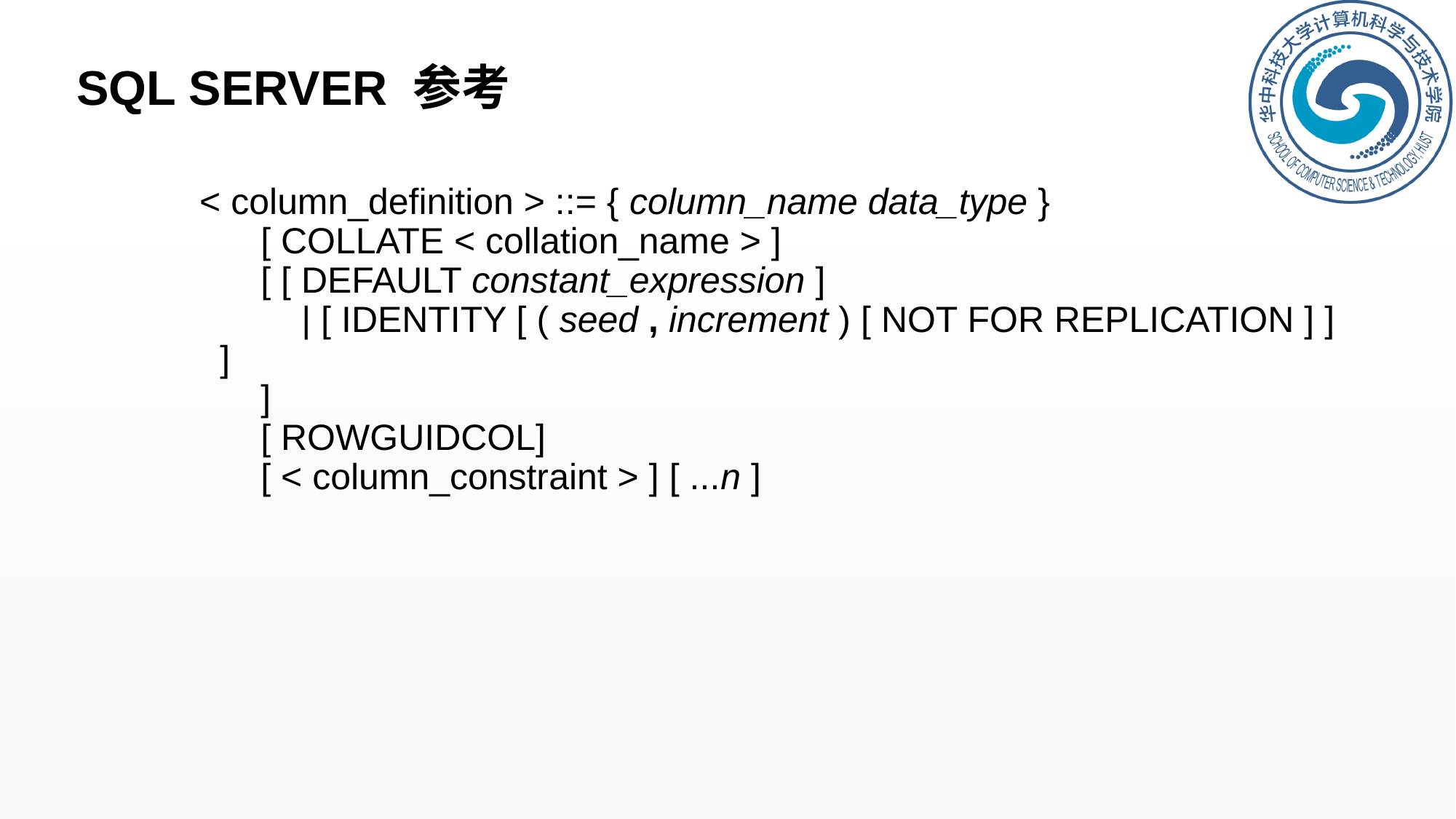

# SQL SERVER 参考
< column_definition > ::= { column_name data_type }
    [ COLLATE < collation_name > ]
    [ [ DEFAULT constant_expression ]
        | [ IDENTITY [ ( seed , increment ) [ NOT FOR REPLICATION ] ] ]
    ]
    [ ROWGUIDCOL]
    [ < column_constraint > ] [ ...n ]